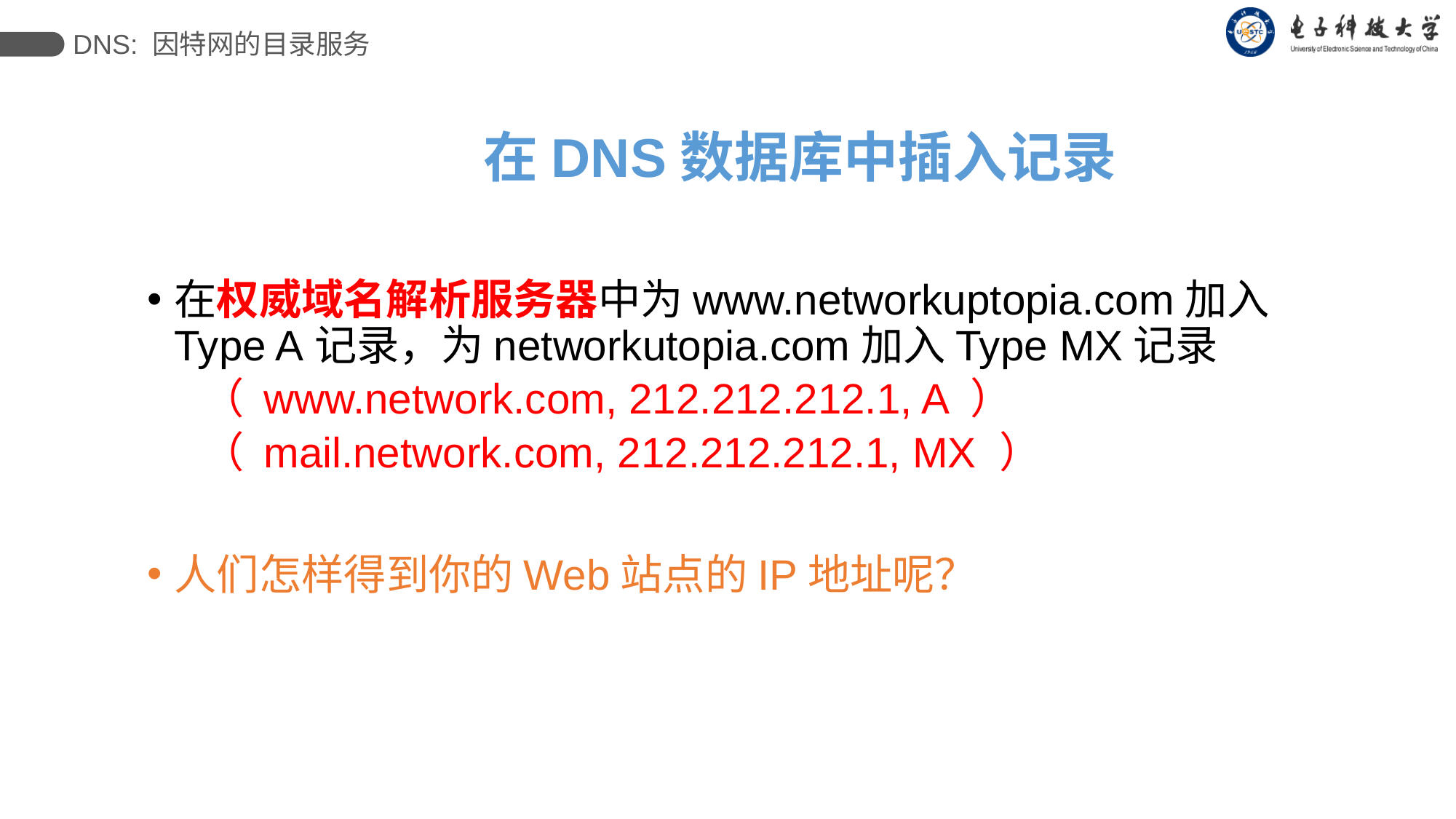

DNS: 因特网的目录服务
# 在DNS数据库中插入记录
在权威域名解析服务器中为www.networkuptopia.com加入Type A记录，为networkutopia.com加入Type MX记录
（ www.network.com, 212.212.212.1, A ）
（ mail.network.com, 212.212.212.1, MX ）

人们怎样得到你的Web站点的IP地址呢？